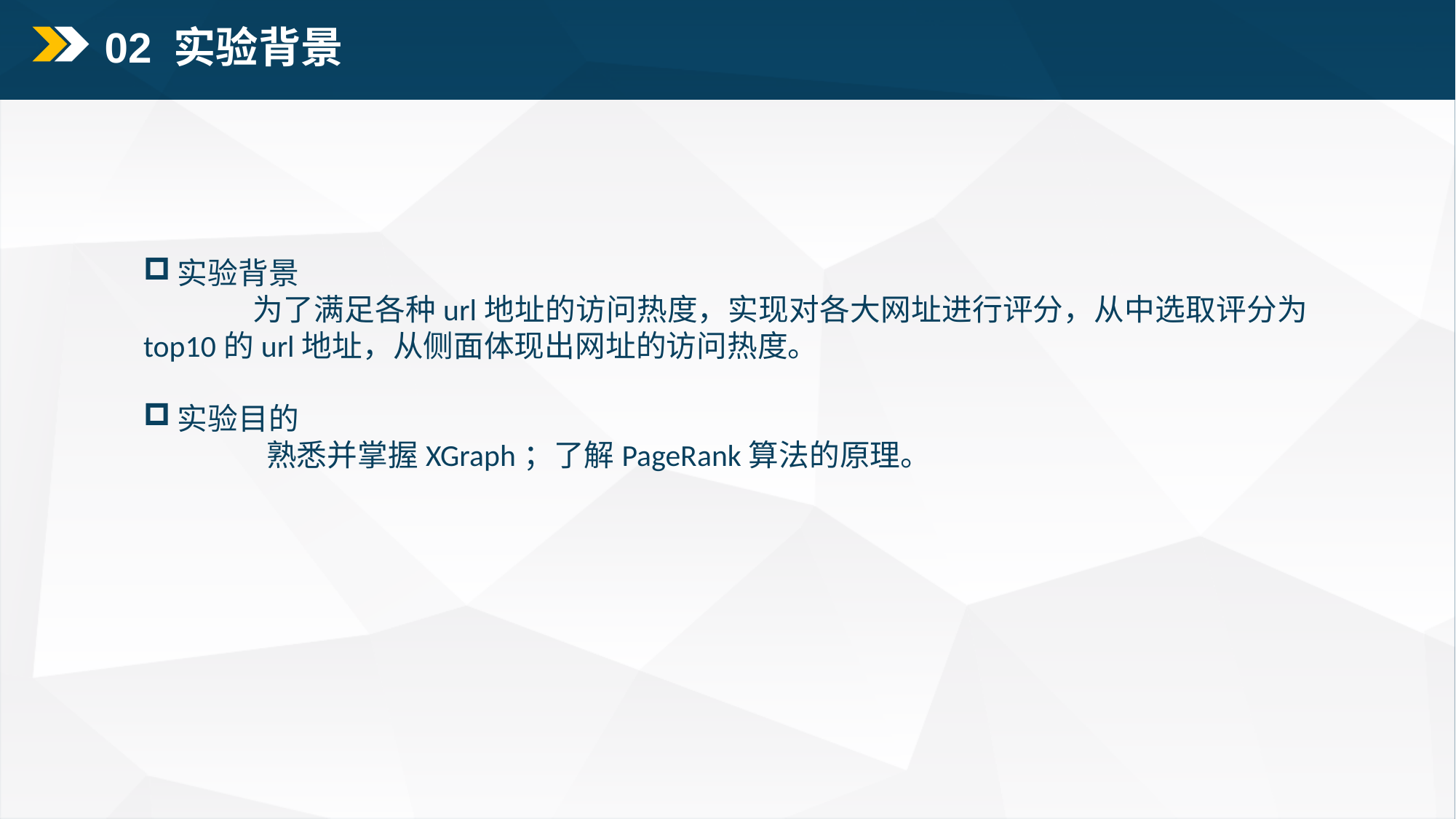

02 实验背景

实验背景
	为了满足各种url地址的访问热度，实现对各大网址进行评分，从中选取评分为top10的url地址，从侧面体现出网址的访问热度。

实验目的
	 熟悉并掌握XGraph；了解PageRank算法的原理。